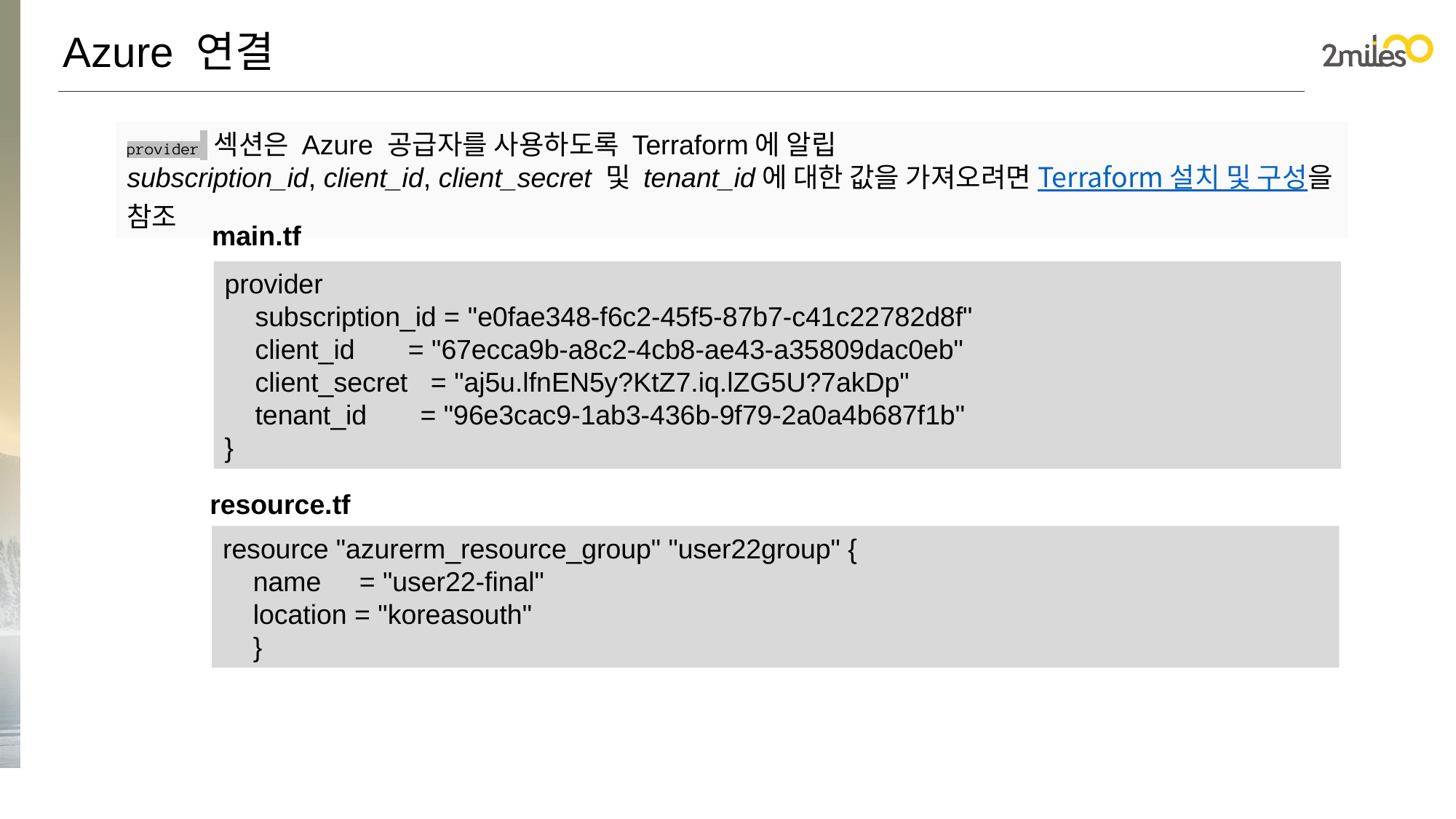

Azure 연결
provider 섹션은 Azure 공급자를 사용하도록 Terraform에 알립
subscription_id, client_id, client_secret 및 tenant_id에 대한 값을 가져오려면 Terraform 설치 및 구성을 참조
main.tf
provider
    subscription_id = "e0fae348-f6c2-45f5-87b7-c41c22782d8f"
    client_id       = "67ecca9b-a8c2-4cb8-ae43-a35809dac0eb"
    client_secret   = "aj5u.lfnEN5y?KtZ7.iq.lZG5U?7akDp"
    tenant_id       = "96e3cac9-1ab3-436b-9f79-2a0a4b687f1b"
}
resource.tf
resource "azurerm_resource_group" "user22group" {
    name     = "user22-final"
    location = "koreasouth"
    }